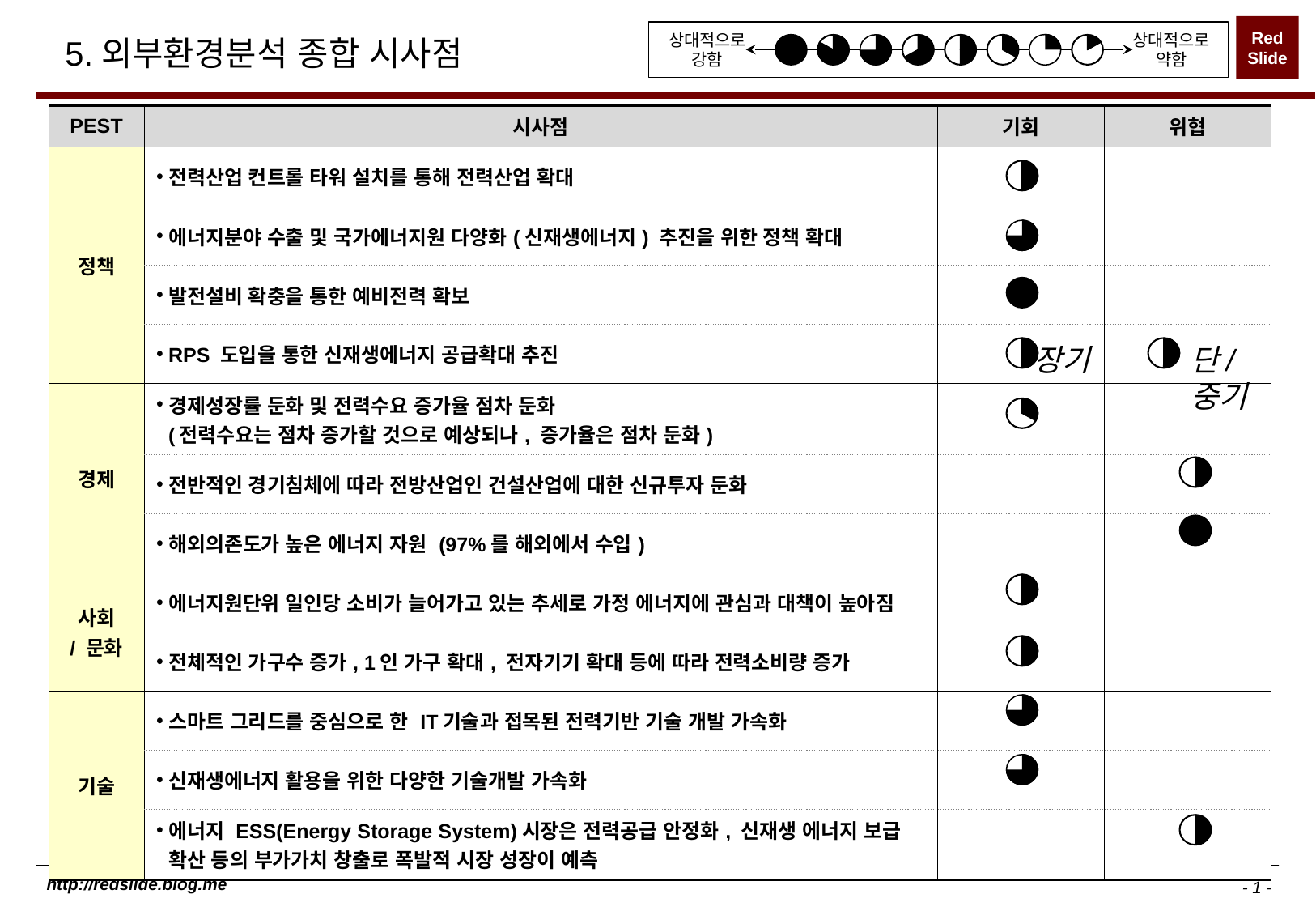

상대적으로
강함
상대적으로
약함
# 5.외부환경분석 종합 시사점

| PEST | 시사점 | 기회 | 위협 |
| --- | --- | --- | --- |
| 정책 | 전력산업 컨트롤 타워 설치를 통해 전력산업 확대 |  |  |
|  | 에너지분야 수출 및 국가에너지원 다양화(신재생에너지) 추진을 위한 정책 확대 |  |  |
|  | 발전설비 확충을 통한 예비전력 확보 |  |  |
|  | RPS 도입을 통한 신재생에너지 공급확대 추진 |  |  |
| 경제 | 경제성장률 둔화 및 전력수요 증가율 점차 둔화 (전력수요는 점차 증가할 것으로 예상되나, 증가율은 점차 둔화) |  |  |
|  | 전반적인 경기침체에 따라 전방산업인 건설산업에 대한 신규투자 둔화 |  |  |
|  | 해외의존도가 높은 에너지 자원 (97%를 해외에서 수입) |  |  |
| 사회 / 문화 | 에너지원단위 일인당 소비가 늘어가고 있는 추세로 가정 에너지에 관심과 대책이 높아짐 |  |  |
|  | 전체적인 가구수 증가, 1인 가구 확대, 전자기기 확대 등에 따라 전력소비량 증가 |  |  |
| 기술 | 스마트 그리드를 중심으로 한 IT기술과 접목된 전력기반 기술 개발 가속화 |  |  |
|  | 신재생에너지 활용을 위한 다양한 기술개발 가속화 |  |  |
|  | 에너지 ESS(Energy Storage System)시장은 전력공급 안정화, 신재생 에너지 보급 확산 등의 부가가치 창출로 폭발적 시장 성장이 예측 |  |  |

장기
단/중기